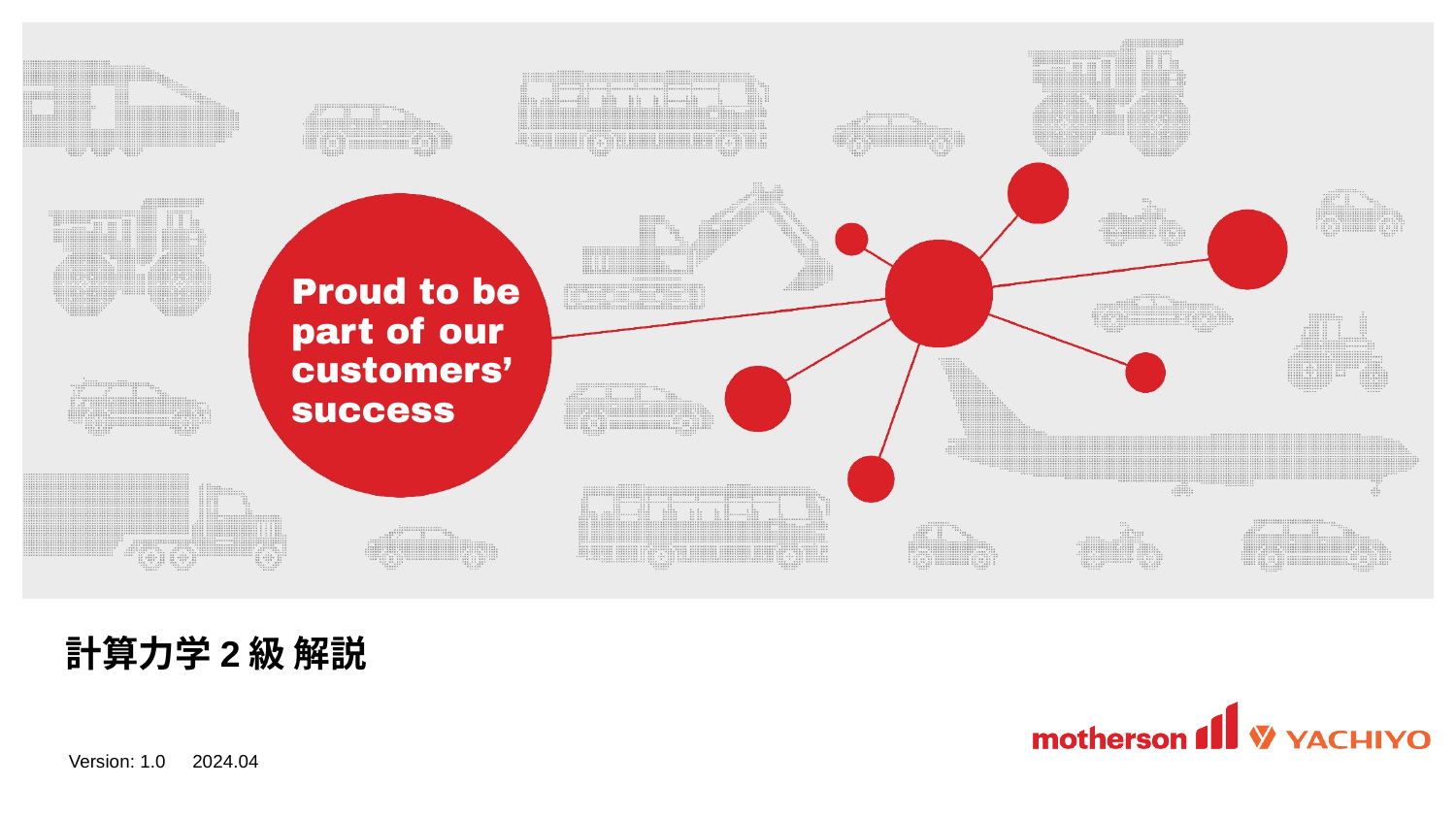

Proud to be part of our customers’ success
# 計算力学2級 解説
Version: 1.0　2024.04